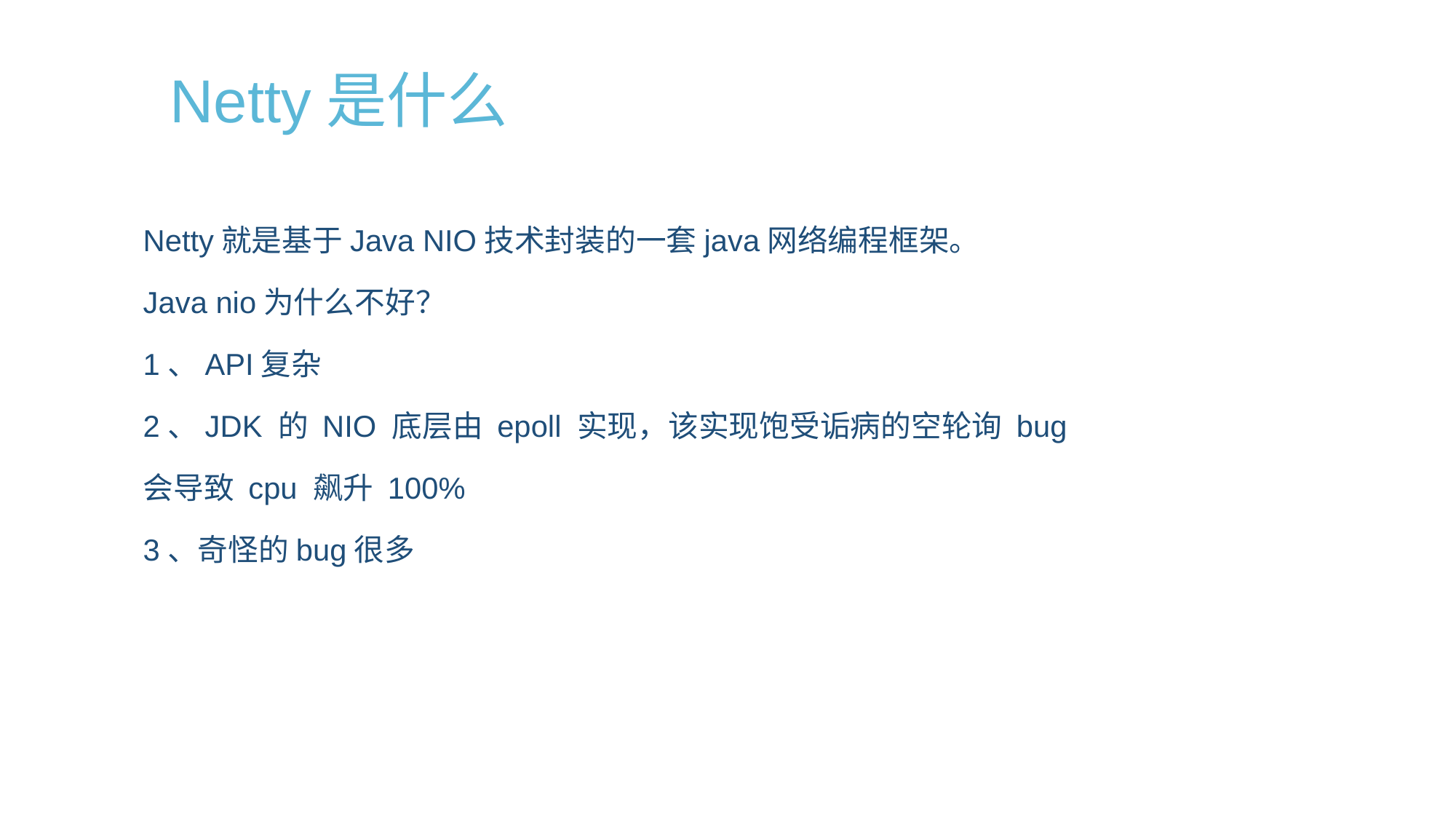

Netty是什么

Netty就是基于Java NIO技术封装的一套java网络编程框架。
Java nio为什么不好？
1、API复杂
2、JDK 的 NIO 底层由 epoll 实现，该实现饱受诟病的空轮询 bug 会导致 cpu 飙升 100%
3、奇怪的bug很多